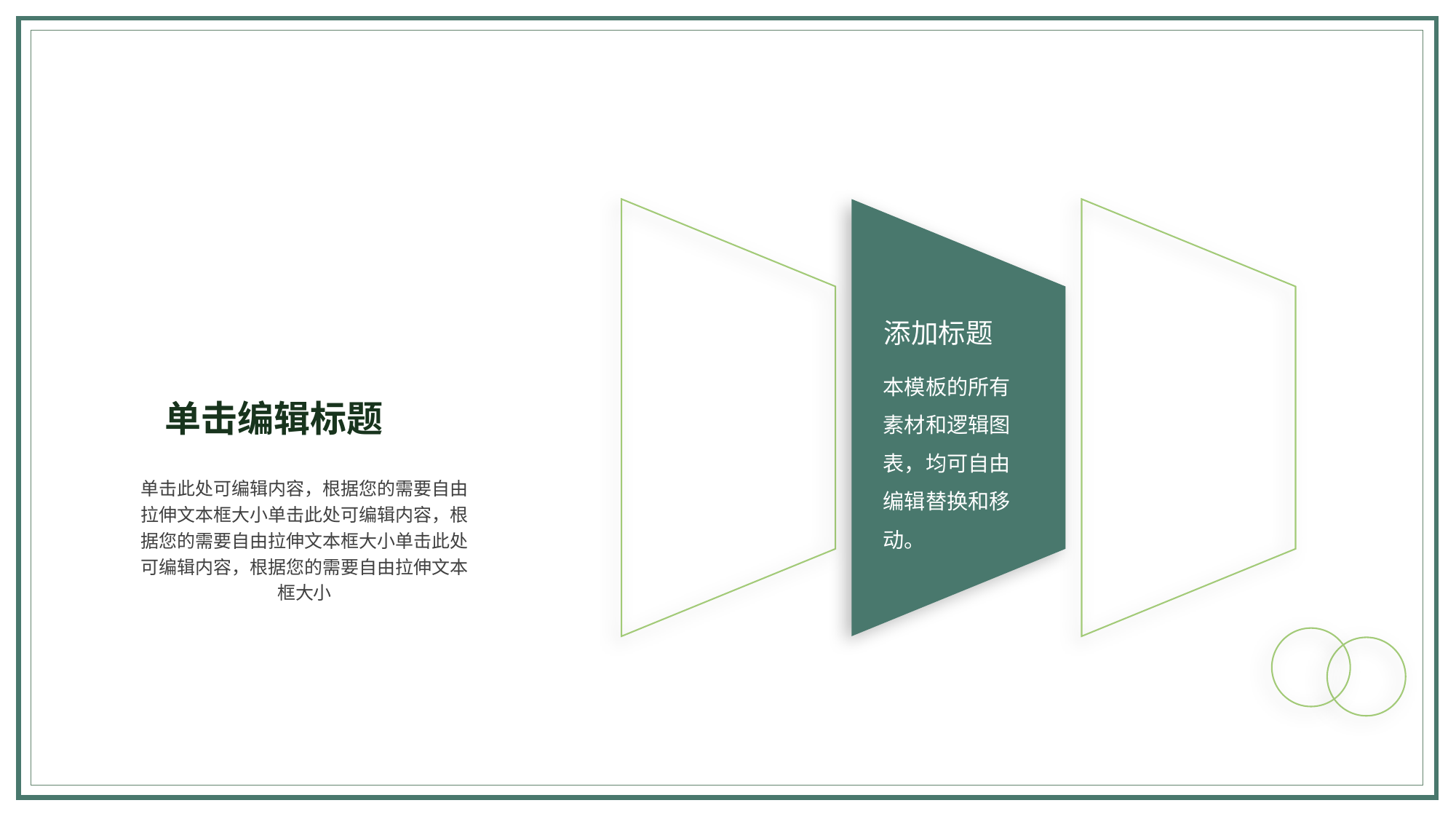

添加标题
添加标题
添加标题
本模板的所有素材和逻辑图表，均可自由编辑替换和移动。
本模板的所有素材和逻辑图表，均可自由编辑替换和移动。
本模板的所有素材和逻辑图表，均可自由编辑替换和移动。
单击编辑标题
单击此处可编辑内容，根据您的需要自由拉伸文本框大小单击此处可编辑内容，根据您的需要自由拉伸文本框大小单击此处可编辑内容，根据您的需要自由拉伸文本框大小